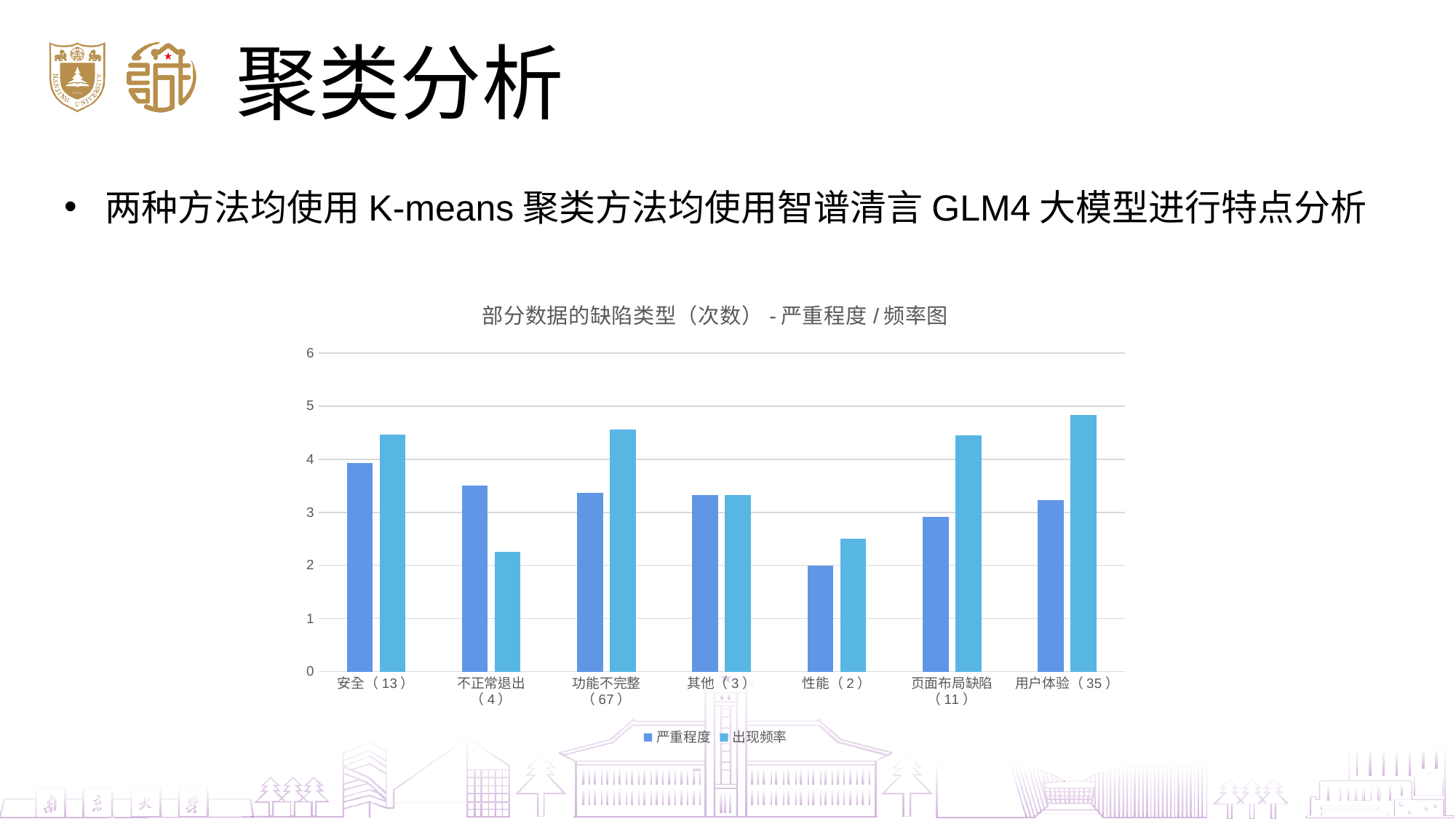

聚类分析
两种方法均使用K-means聚类方法均使用智谱清言GLM4大模型进行特点分析

### Chart: 部分数据的缺陷类型（次数）-严重程度/频率图

| Category |  |  |
|---|---|---|
| 安全（13） | 3.923076923076923 | 4.461538461538462 |
| 不正常退出（4） | 3.5 | 2.25 |
| 功能不完整（67） | 3.373134328358209 | 4.552238805970149 |
| 其他（3） | 3.33 | 3.33 |
| 性能（2） | 2.0 | 2.5 |
| 页面布局缺陷（11） | 2.909090909090909 | 4.454545454545454 |
| 用户体验（35） | 3.2285714285714286 | 4.828571428571428 |